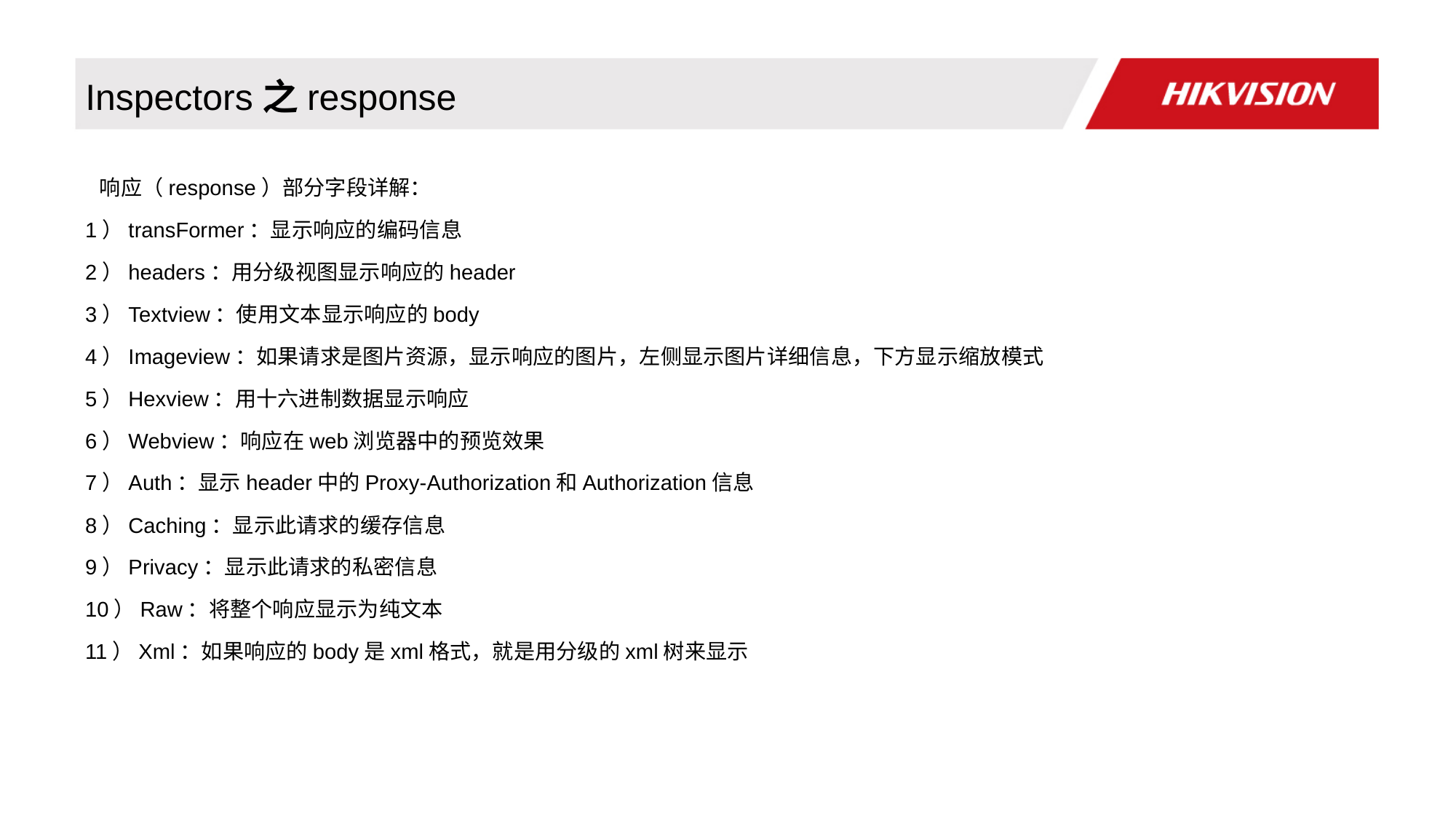

# Inspectors之response
  响应（response）部分字段详解：
1）transFormer：显示响应的编码信息
2）headers：用分级视图显示响应的header
3）Textview：使用文本显示响应的body
4）Imageview：如果请求是图片资源，显示响应的图片，左侧显示图片详细信息，下方显示缩放模式
5）Hexview：用十六进制数据显示响应
6）Webview：响应在web浏览器中的预览效果
7）Auth：显示header中的Proxy-Authorization和Authorization信息
8）Caching：显示此请求的缓存信息
9）Privacy：显示此请求的私密信息
10）Raw：将整个响应显示为纯文本
11）Xml：如果响应的body是xml格式，就是用分级的xml树来显示